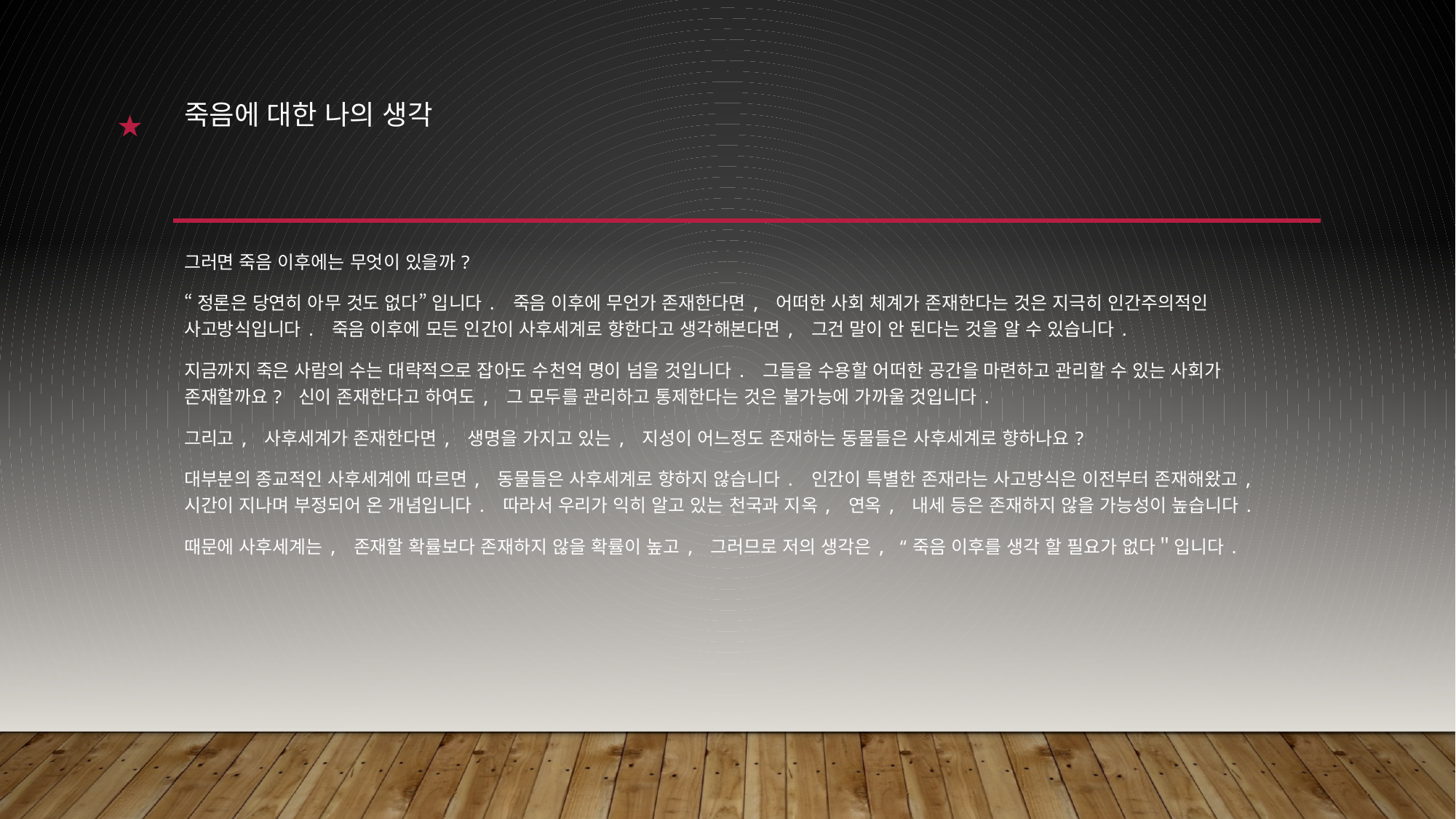

★
# 죽음에 대한 나의 생각
그러면 죽음 이후에는 무엇이 있을까?
“정론은 당연히 아무 것도 없다” 입니다. 죽음 이후에 무언가 존재한다면, 어떠한 사회 체계가 존재한다는 것은 지극히 인간주의적인 사고방식입니다. 죽음 이후에 모든 인간이 사후세계로 향한다고 생각해본다면, 그건 말이 안 된다는 것을 알 수 있습니다.
지금까지 죽은 사람의 수는 대략적으로 잡아도 수천억 명이 넘을 것입니다. 그들을 수용할 어떠한 공간을 마련하고 관리할 수 있는 사회가 존재할까요? 신이 존재한다고 하여도, 그 모두를 관리하고 통제한다는 것은 불가능에 가까울 것입니다.
그리고, 사후세계가 존재한다면, 생명을 가지고 있는, 지성이 어느정도 존재하는 동물들은 사후세계로 향하나요?
대부분의 종교적인 사후세계에 따르면, 동물들은 사후세계로 향하지 않습니다. 인간이 특별한 존재라는 사고방식은 이전부터 존재해왔고, 시간이 지나며 부정되어 온 개념입니다. 따라서 우리가 익히 알고 있는 천국과 지옥, 연옥, 내세 등은 존재하지 않을 가능성이 높습니다.
때문에 사후세계는, 존재할 확률보다 존재하지 않을 확률이 높고, 그러므로 저의 생각은, “죽음 이후를 생각 할 필요가 없다＂입니다.